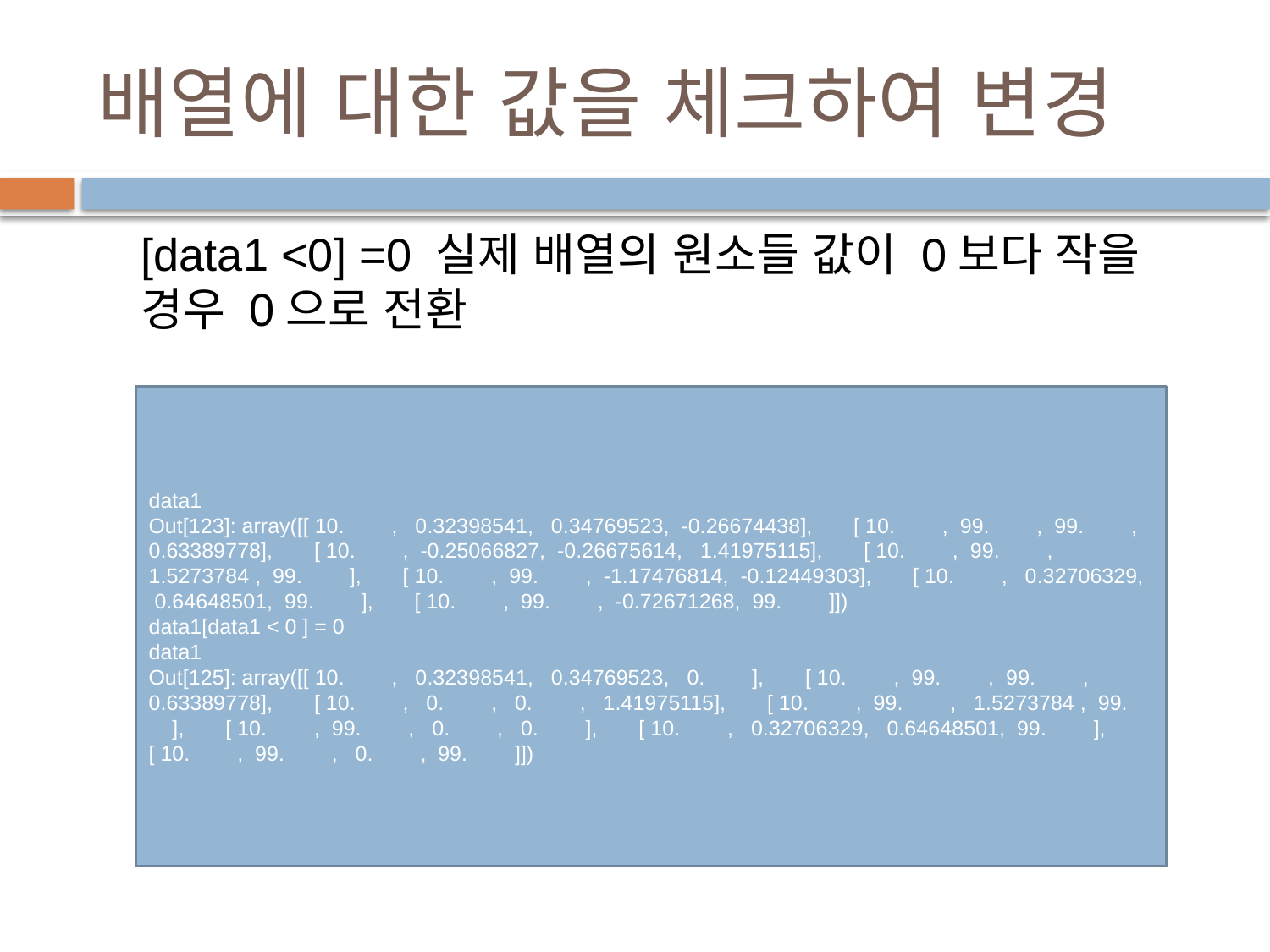

# 배열에 대한 값을 체크하여 변경
[data1 <0] =0 실제 배열의 원소들 값이 0보다 작을 경우 0으로 전환
data1
Out[123]: array([[ 10.        ,   0.32398541,   0.34769523,  -0.26674438],       [ 10.        ,  99.        ,  99.        ,   0.63389778],       [ 10.        ,  -0.25066827,  -0.26675614,   1.41975115],       [ 10.        ,  99.        ,   1.5273784 ,  99.        ],       [ 10.        ,  99.        ,  -1.17476814,  -0.12449303],       [ 10.        ,   0.32706329,   0.64648501,  99.        ],       [ 10.        ,  99.        ,  -0.72671268,  99.        ]])
data1[data1 < 0 ] = 0
data1
Out[125]: array([[ 10.        ,   0.32398541,   0.34769523,   0.        ],       [ 10.        ,  99.        ,  99.        ,   0.63389778],       [ 10.        ,   0.        ,   0.        ,   1.41975115],       [ 10.        ,  99.        ,   1.5273784 ,  99.        ],       [ 10.        ,  99.        ,   0.        ,   0.        ],       [ 10.        ,   0.32706329,   0.64648501,  99.        ],       [ 10.        ,  99.        ,   0.        ,  99.        ]])